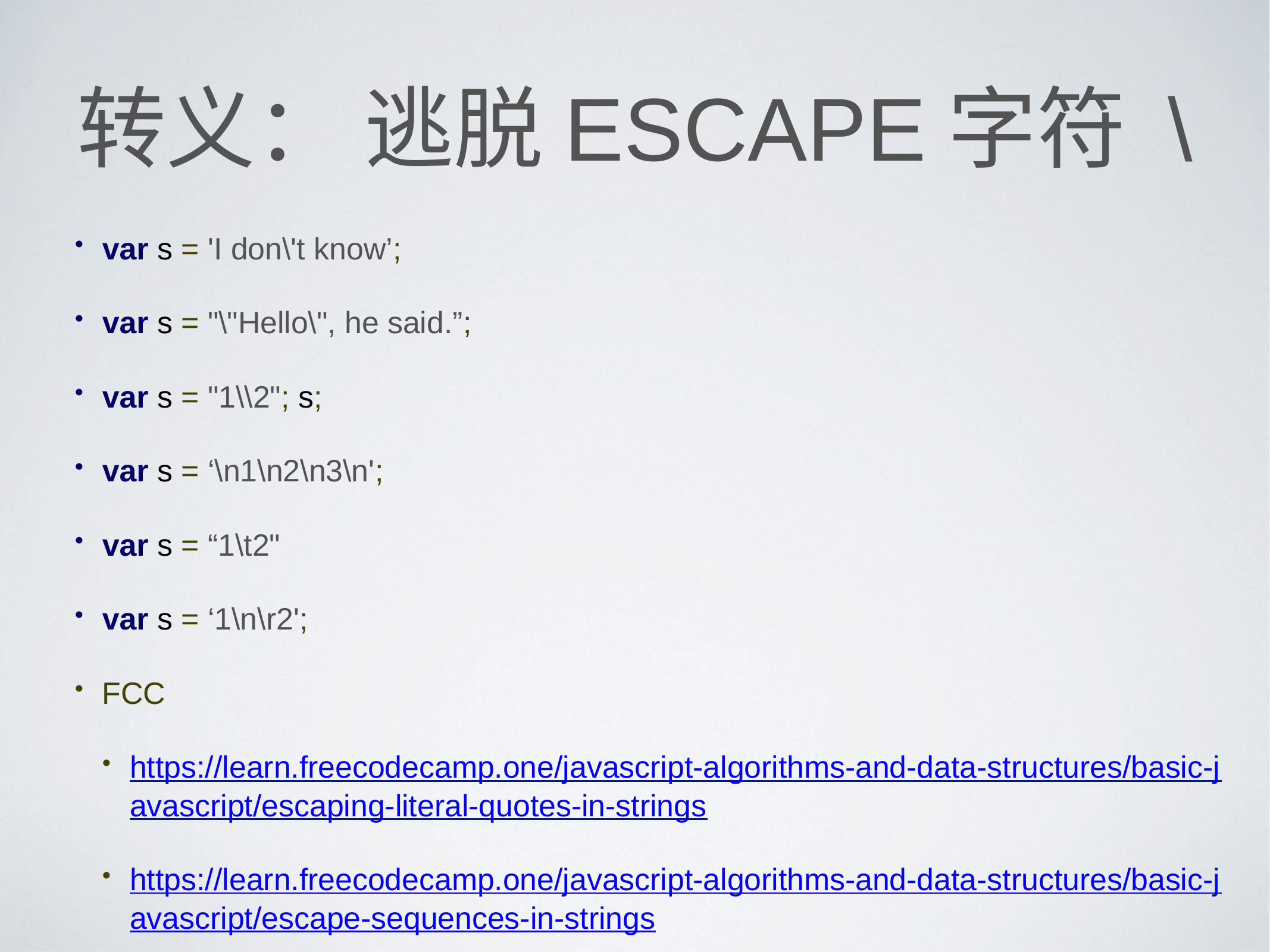

# 转义： 逃脱escape字符 \
var s = 'I don\'t know’;
var s = "\"Hello\", he said.”;
var s = "1\\2"; s;
var s = ‘\n1\n2\n3\n';
var s = “1\t2"
var s = ‘1\n\r2';
FCC
https://learn.freecodecamp.one/javascript-algorithms-and-data-structures/basic-javascript/escaping-literal-quotes-in-strings
https://learn.freecodecamp.one/javascript-algorithms-and-data-structures/basic-javascript/escape-sequences-in-strings